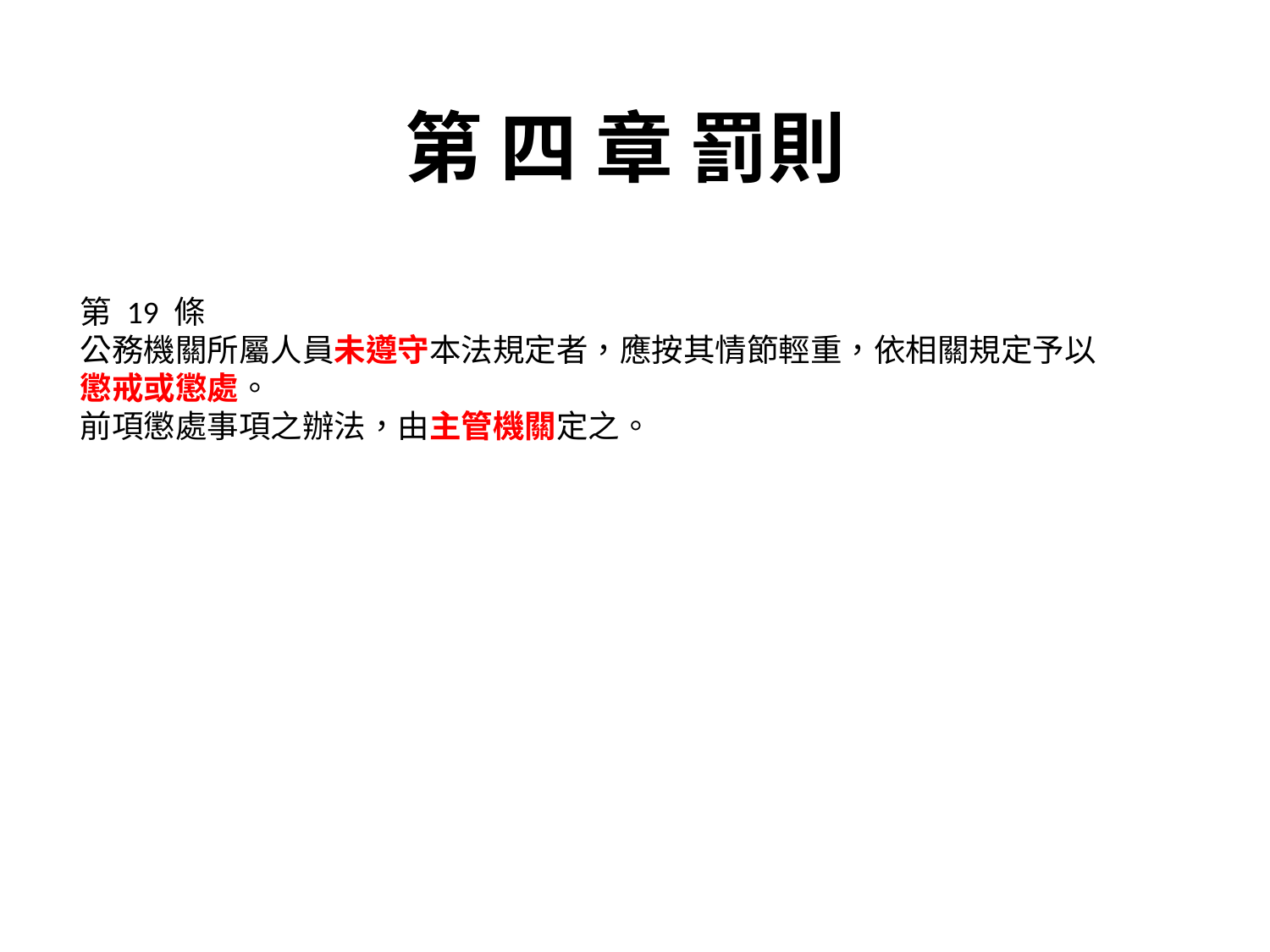

# 第 四 章 罰則
第 19 條
公務機關所屬人員未遵守本法規定者，應按其情節輕重，依相關規定予以
懲戒或懲處。
前項懲處事項之辦法，由主管機關定之。